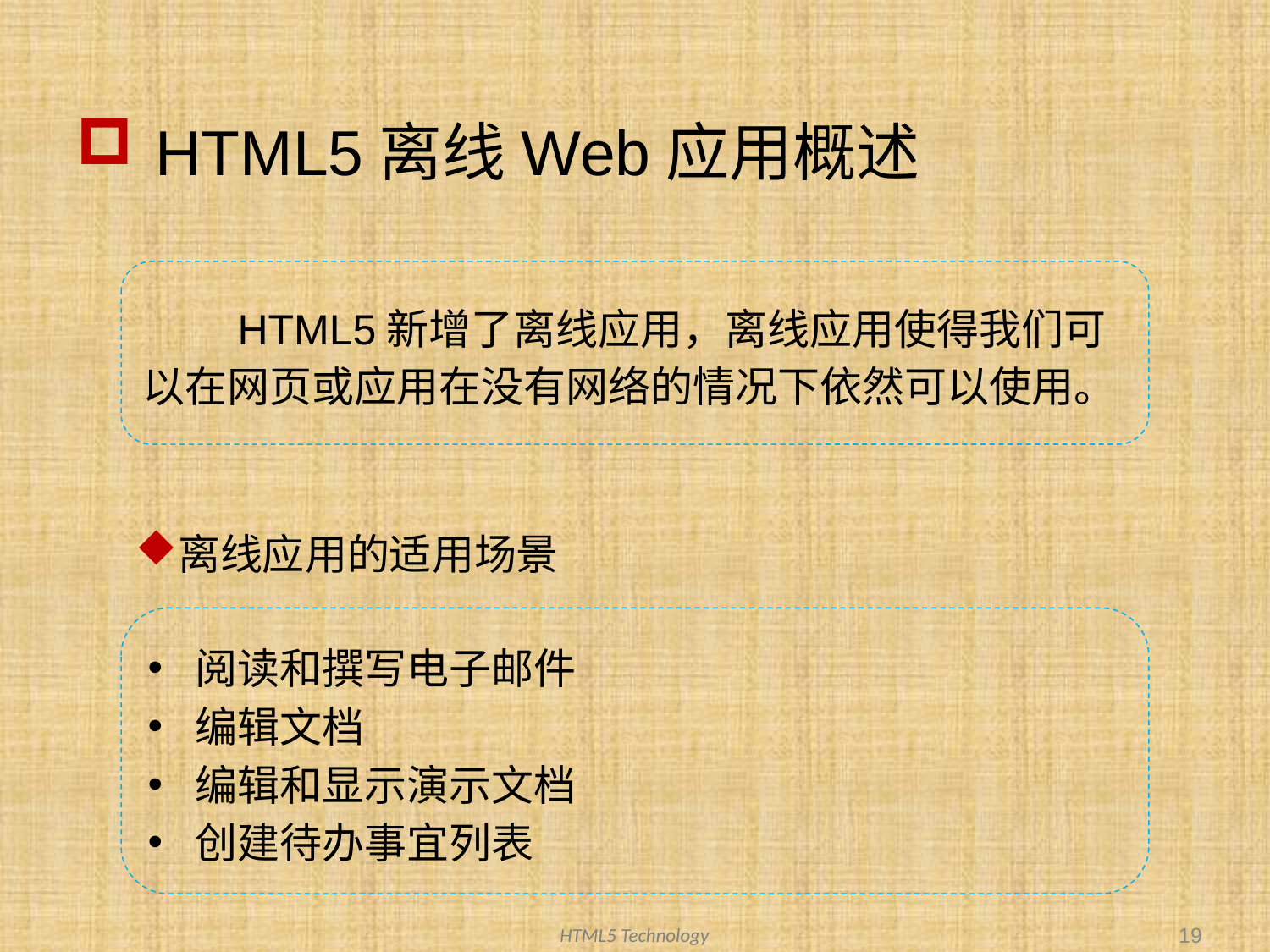

# HTML5离线Web应用概述
        HTML5新增了离线应用，离线应用使得我们可以在网页或应用在没有网络的情况下依然可以使用。
离线应用的适用场景
阅读和撰写电子邮件
编辑文档
编辑和显示演示文档
创建待办事宜列表
19
HTML5 Technology